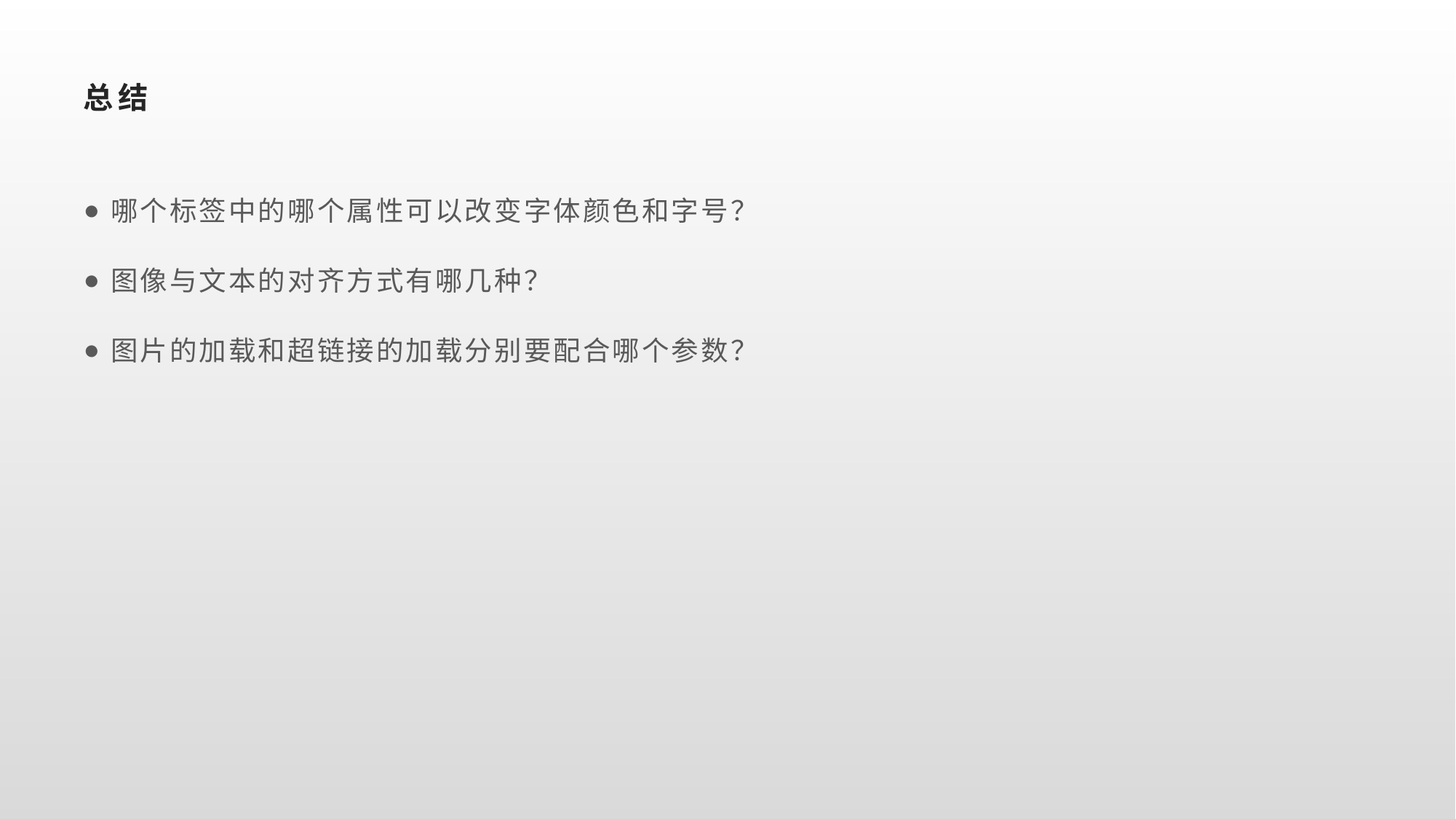

# 总结
哪个标签中的哪个属性可以改变字体颜色和字号？
图像与文本的对齐方式有哪几种？
图片的加载和超链接的加载分别要配合哪个参数？